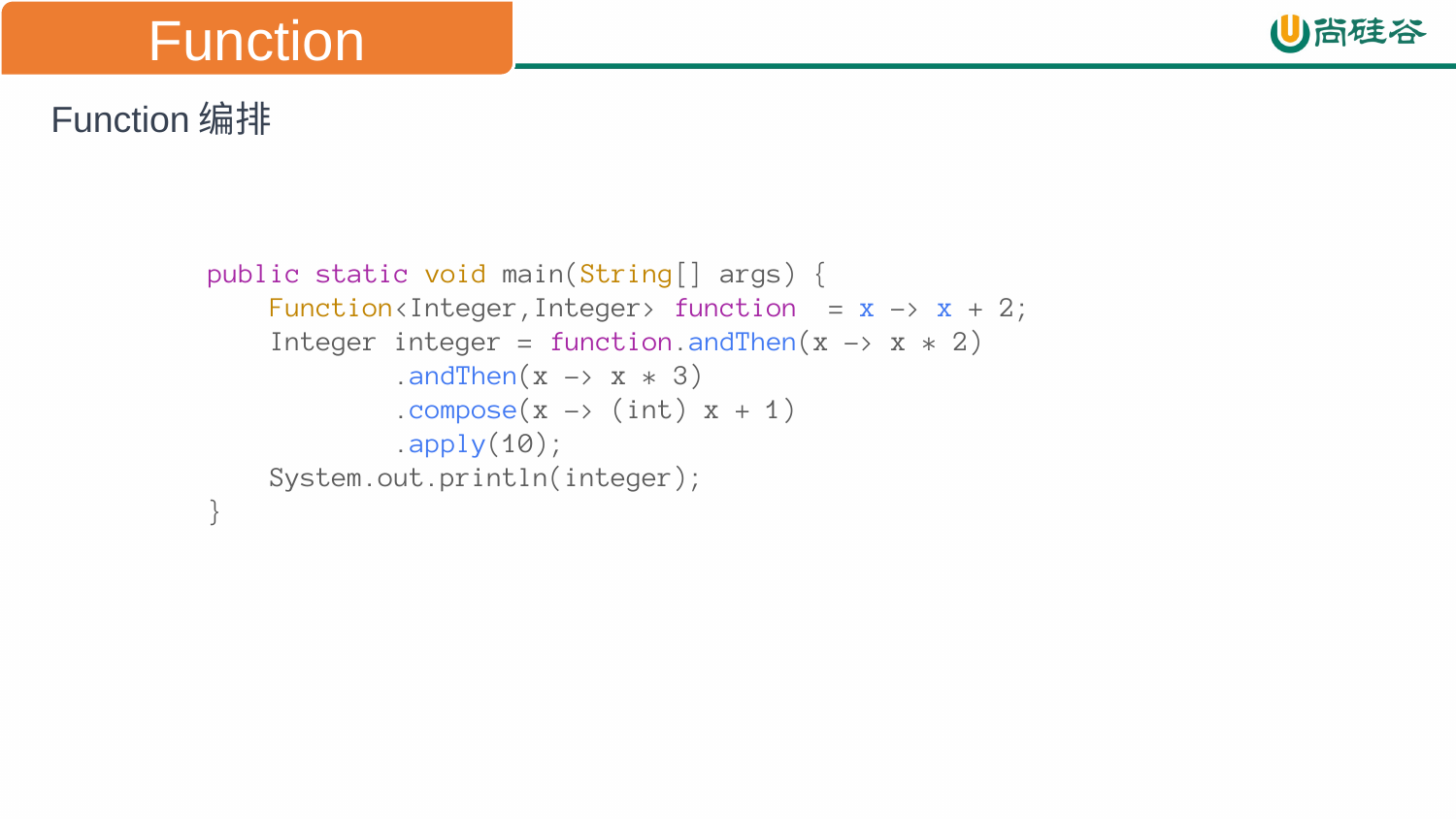

Function
Function编排
    public static void main(String[] args) {
        Function<Integer,Integer> function  = x -> x + 2;
        Integer integer = function.andThen(x -> x * 2)
                .andThen(x -> x * 3)
                .compose(x -> (int) x + 1)
                .apply(10);
        System.out.println(integer);
    }